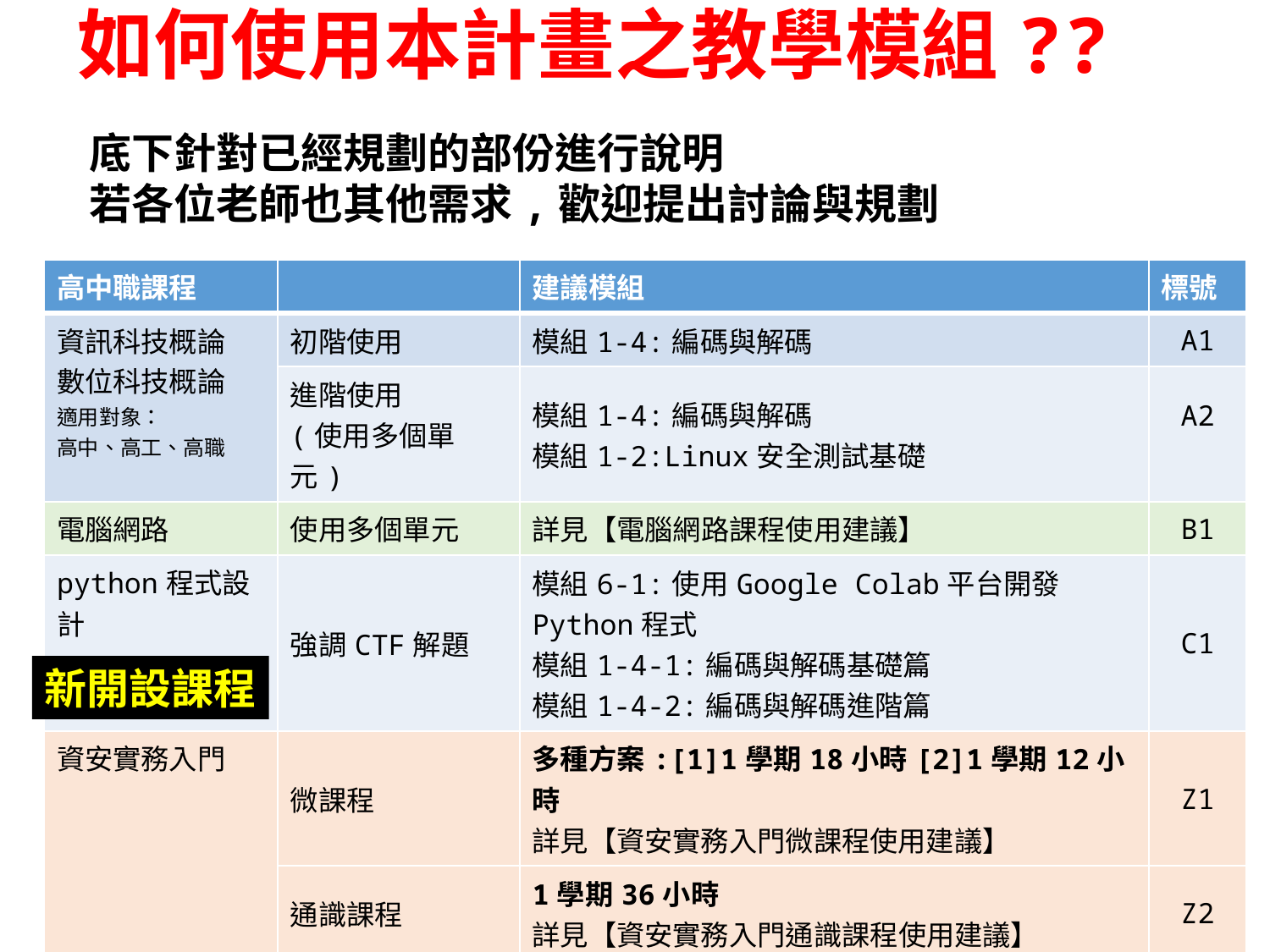

# 如何使用本計畫之教學模組??
底下針對已經規劃的部份進行說明
若各位老師也其他需求,歡迎提出討論與規劃
| 高中職課程 |  | 建議模組 | 標號 |
| --- | --- | --- | --- |
| 資訊科技概論 數位科技概論 適用對象： 高中、高工、高職 | 初階使用 | 模組1-4:編碼與解碼 | A1 |
|  | 進階使用 (使用多個單元) | 模組1-4:編碼與解碼 模組1-2:Linux安全測試基礎 | A2 |
| 電腦網路 | 使用多個單元 | 詳見【電腦網路課程使用建議】 | B1 |
| python程式設計 | 強調CTF解題 | 模組6-1:使用Google Colab平台開發Python程式 模組1-4-1:編碼與解碼基礎篇 模組1-4-2:編碼與解碼進階篇 | C1 |
| 資安實務入門 | 微課程 | 多種方案:[1]1學期18小時[2]1學期12小時 詳見【資安實務入門微課程使用建議】 | Z1 |
|  | 通識課程 | 1學期36小時 詳見【資安實務入門通識課程使用建議】 | Z2 |
|  | 正常課程 | 1學期54小時 詳見【資安實務入門正常課程使用建議】 | Z3 |
新開設課程